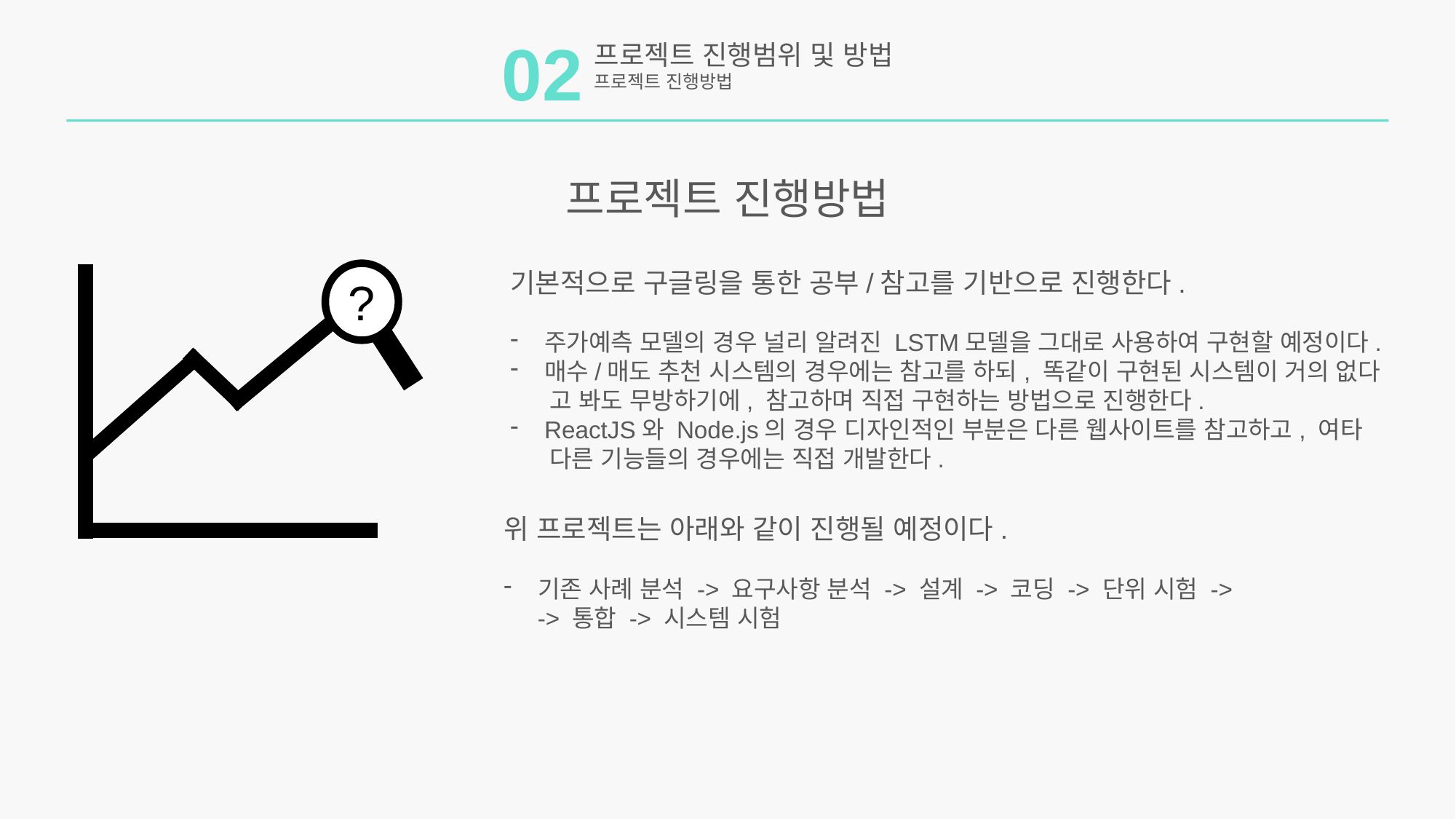

02
프로젝트 진행범위 및 방법
프로젝트 진행방법

프로젝트 진행방법
기본적으로 구글링을 통한 공부/참고를 기반으로 진행한다.

주가예측 모델의 경우 널리 알려진 LSTM모델을 그대로 사용하여 구현할 예정이다.
매수/매도 추천 시스템의 경우에는 참고를 하되, 똑같이 구현된 시스템이 거의 없다
     고 봐도 무방하기에, 참고하며 직접 구현하는 방법으로 진행한다.
ReactJS와 Node.js의 경우 디자인적인 부분은 다른 웹사이트를 참고하고, 여타
     다른 기능들의 경우에는 직접 개발한다.

?
위 프로젝트는 아래와 같이 진행될 예정이다.

기존 사례 분석 -> 요구사항 분석 -> 설계 -> 코딩 -> 단위 시험 ->
     -> 통합 -> 시스템 시험